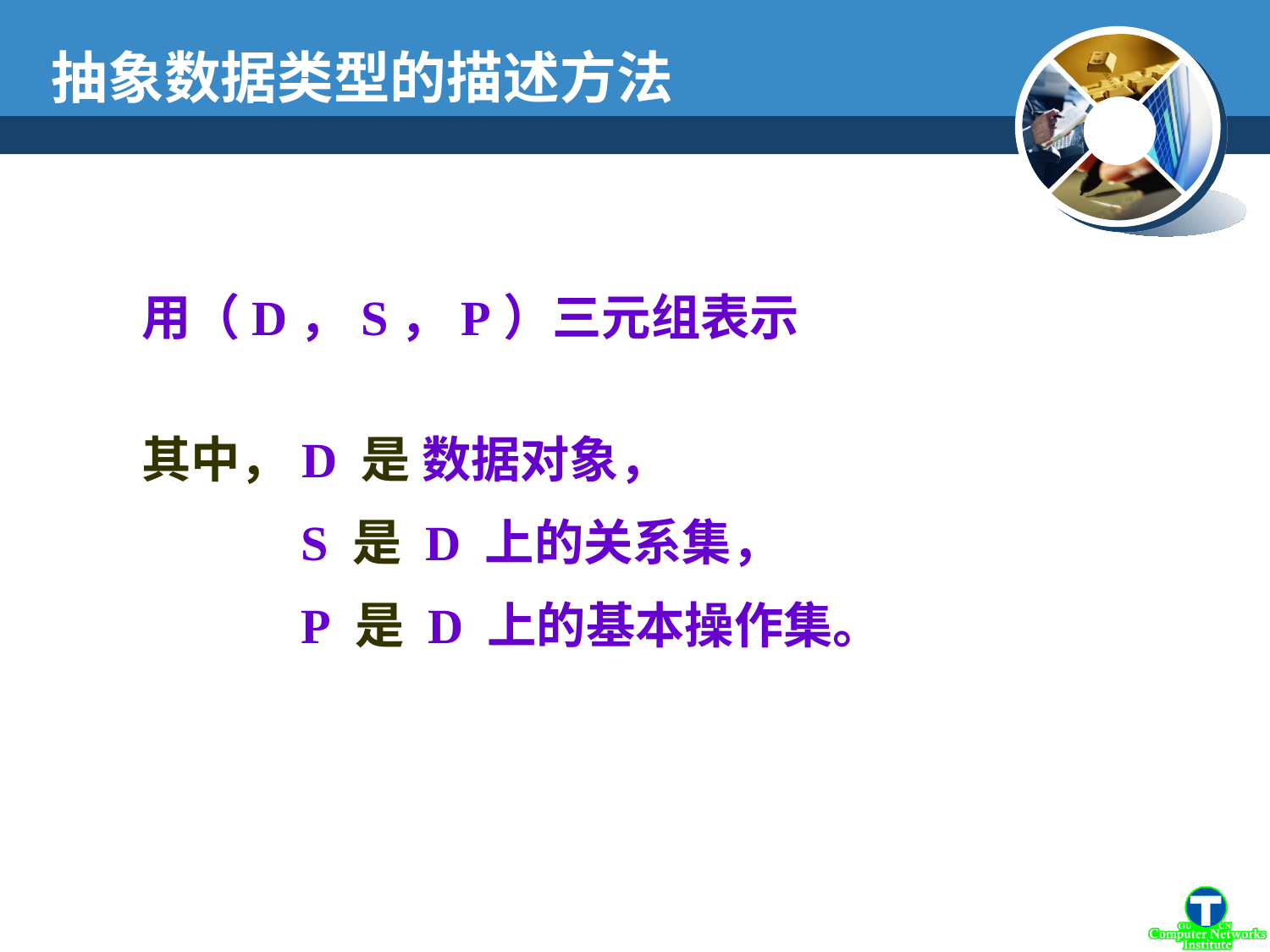

抽象数据类型的描述方法
用（D，S，P）三元组表示

其中，D 是 数据对象，
             S 是 D 上的关系集，
             P 是 D 上的基本操作集。